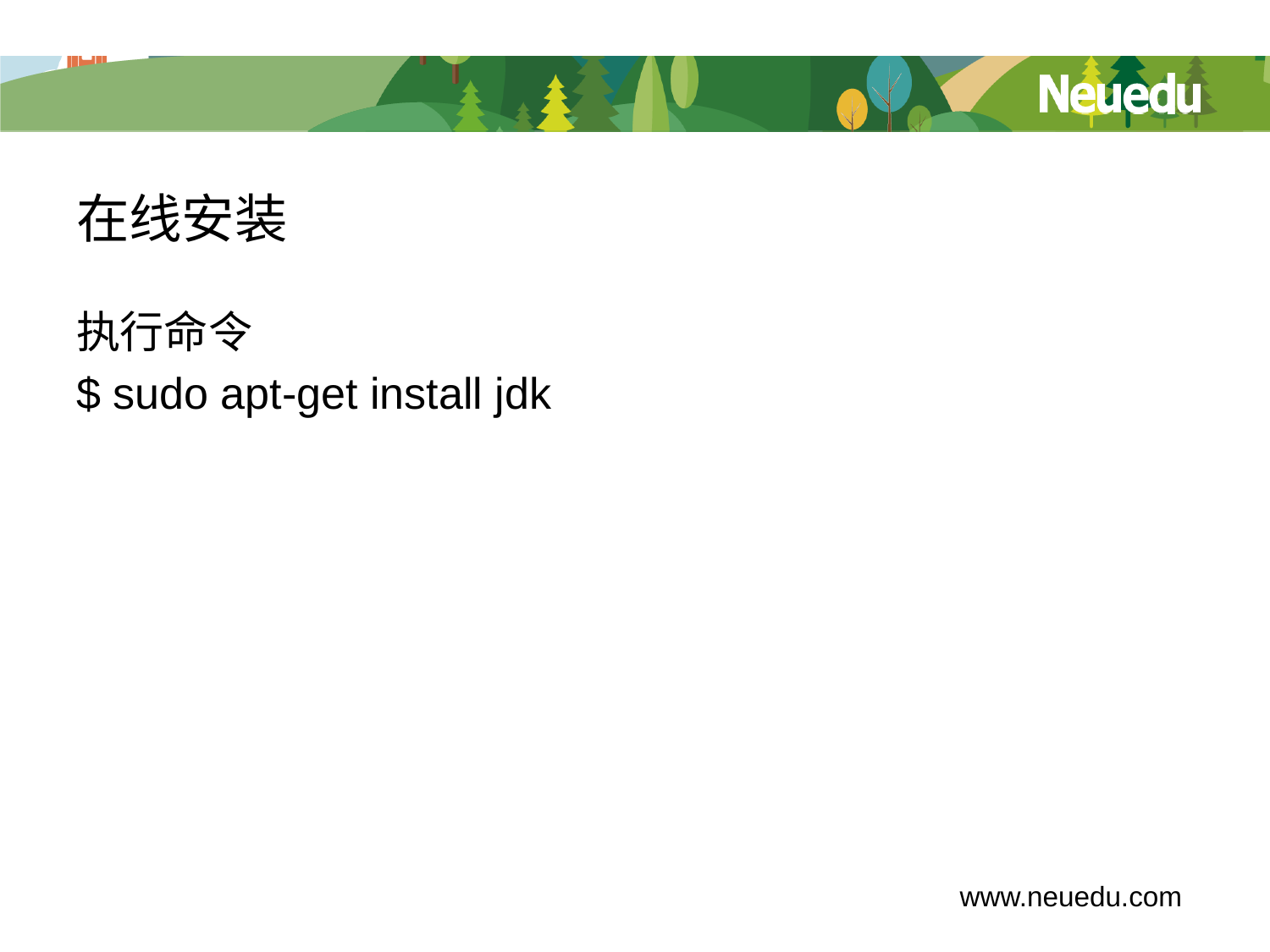

# 在线安装
执行命令
$ sudo apt-get install jdk